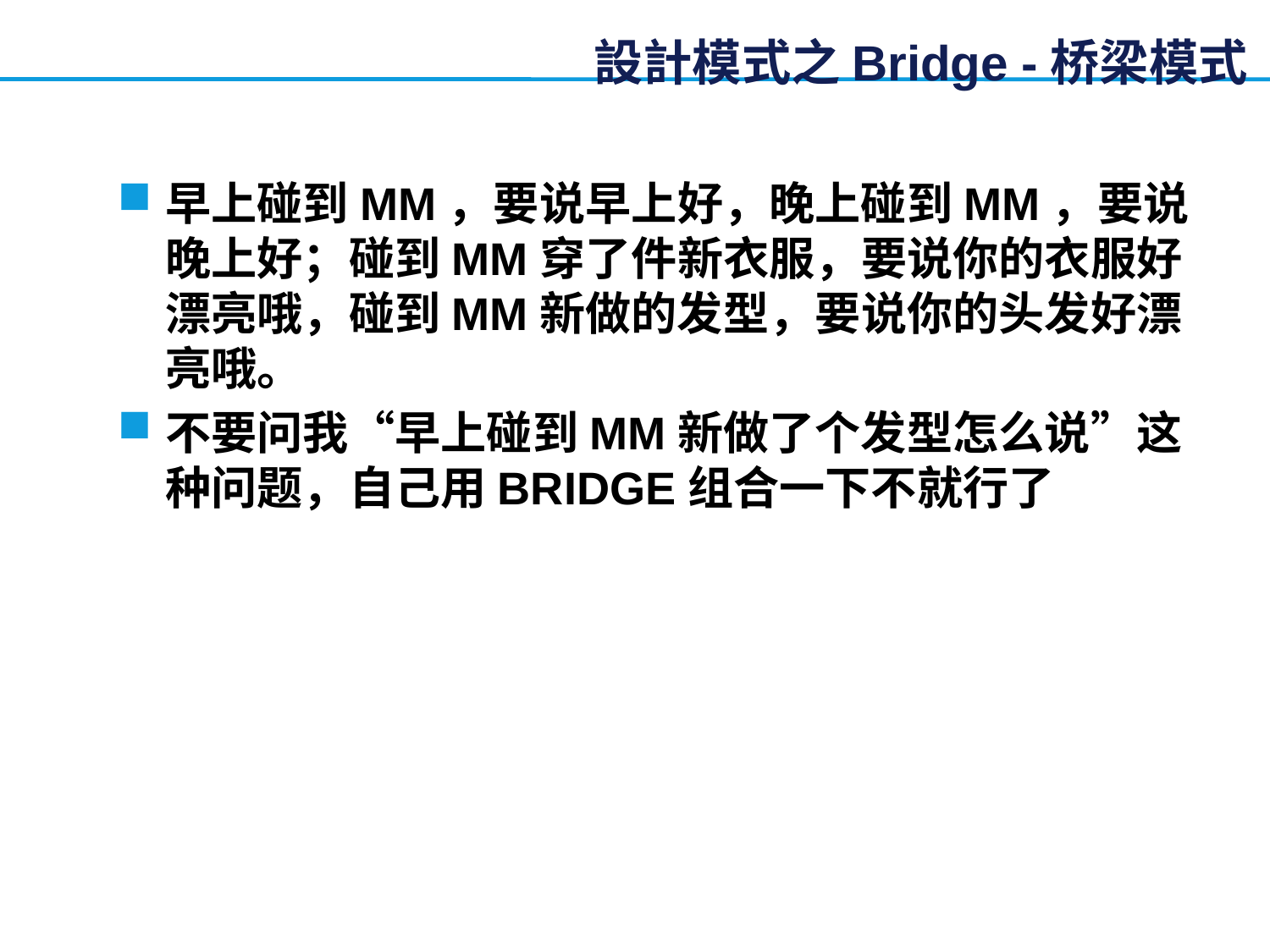

# 設計模式之Bridge -桥梁模式
早上碰到MM，要说早上好，晚上碰到MM，要说晚上好；碰到MM穿了件新衣服，要说你的衣服好漂亮哦，碰到MM新做的发型，要说你的头发好漂亮哦。
不要问我“早上碰到MM新做了个发型怎么说”这种问题，自己用BRIDGE组合一下不就行了